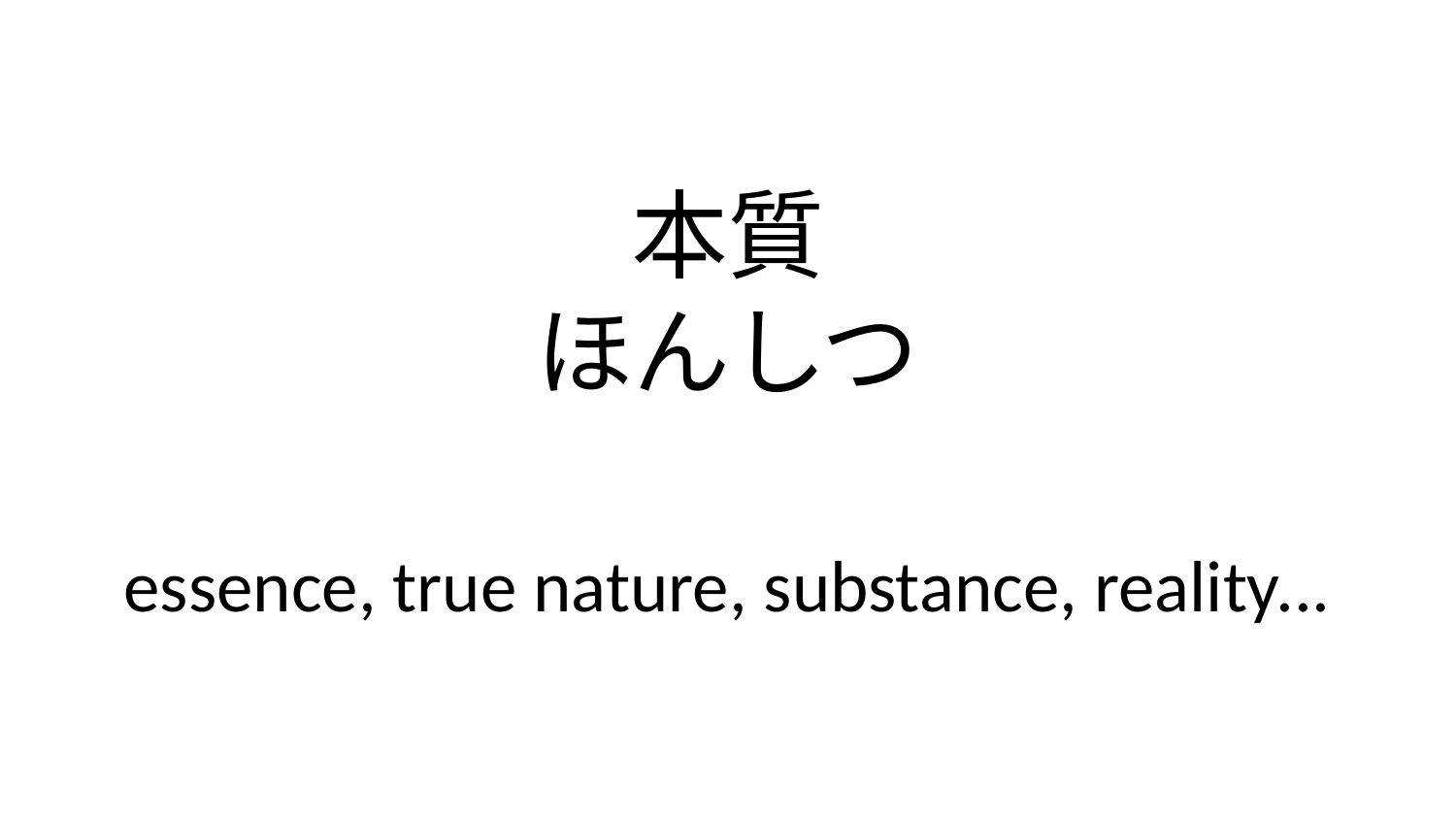

本質
ほんしつ
essence, true nature, substance, reality...
481-495